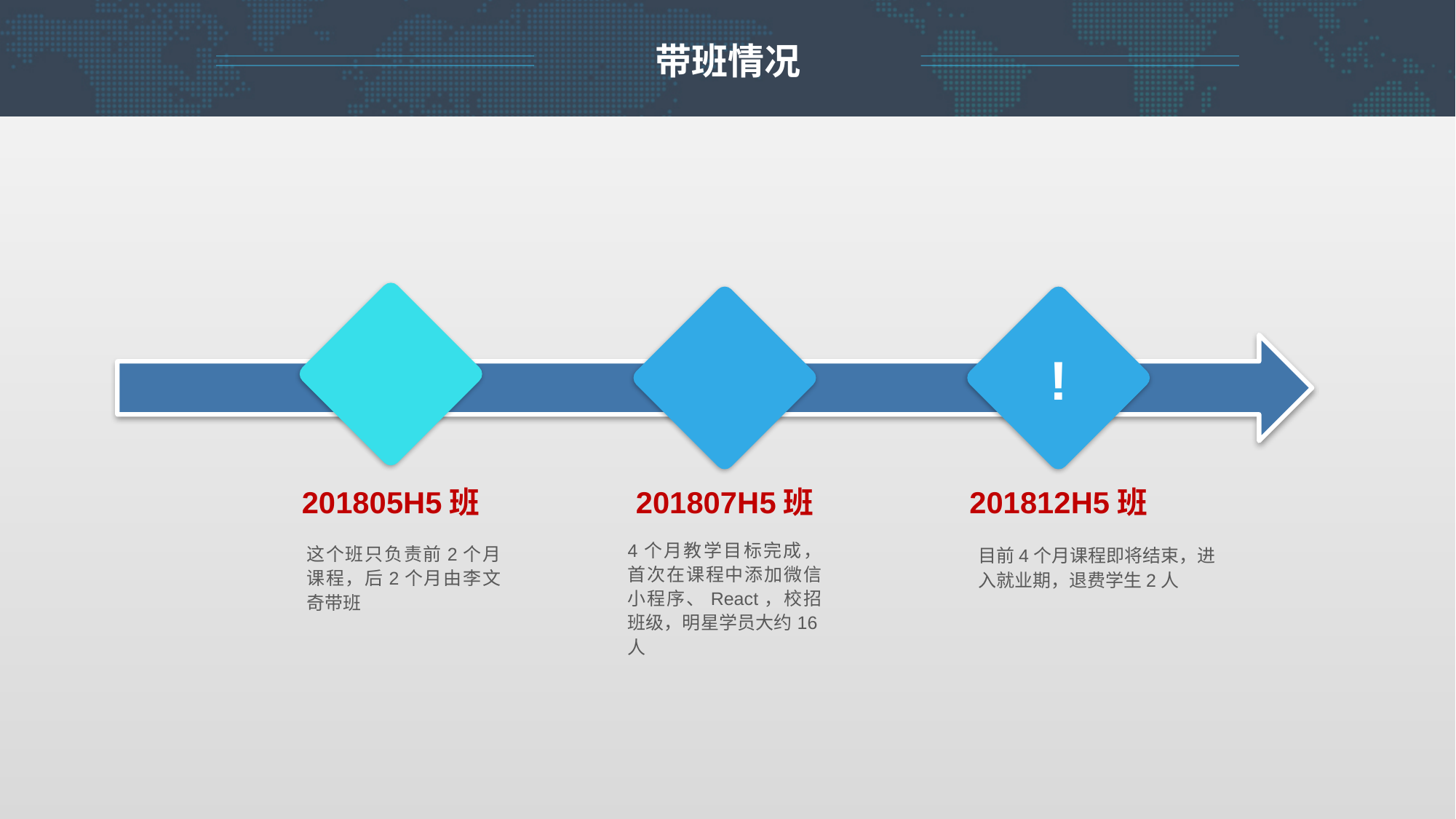

带班情况

!

201805H5班
201807H5班
201812H5班
4个月教学目标完成，首次在课程中添加微信小程序、React，校招班级，明星学员大约16人
这个班只负责前2个月课程，后2个月由李文奇带班
目前4个月课程即将结束，进入就业期，退费学生2人